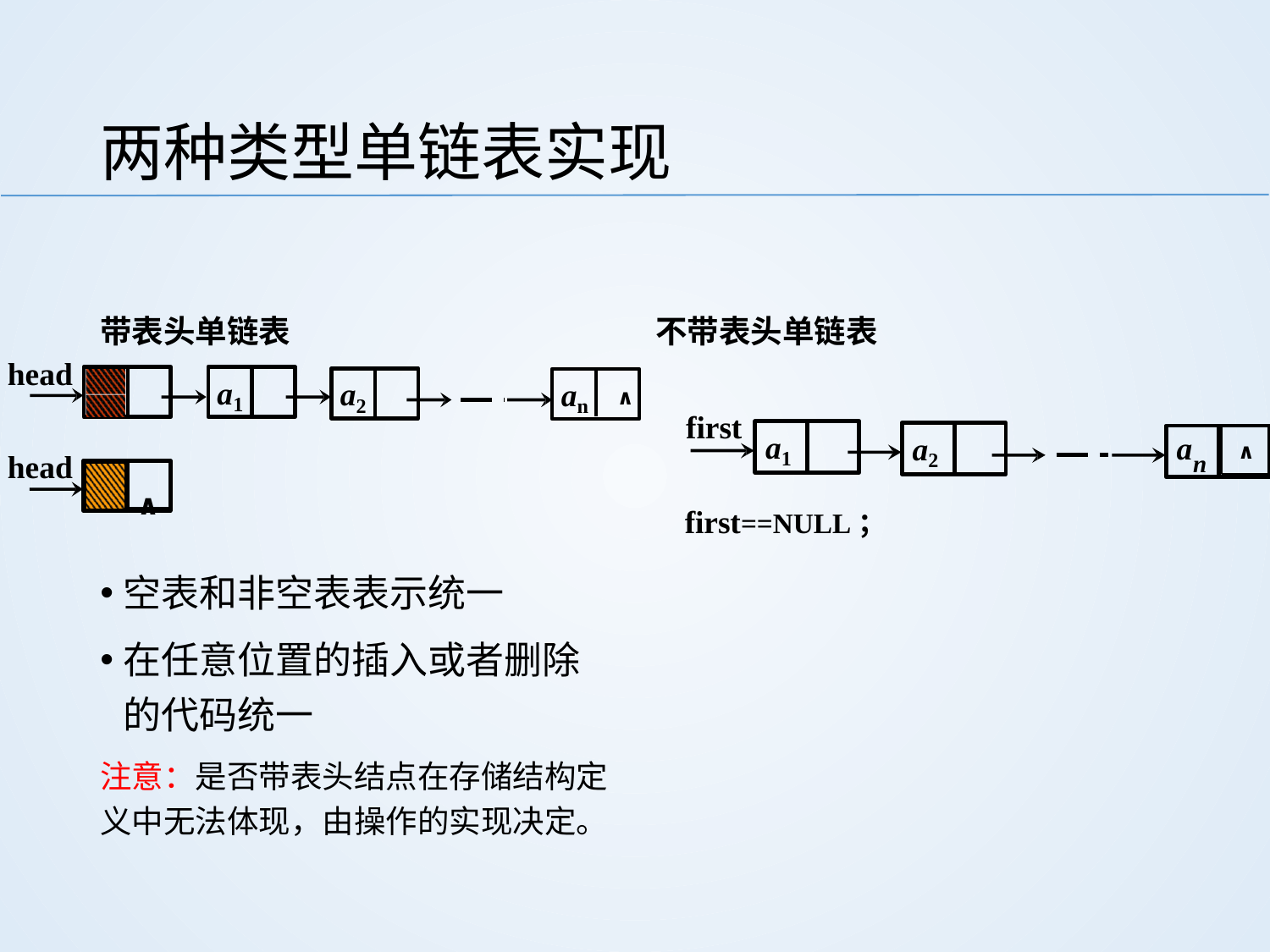

# 两种类型单链表实现
带表头单链表
不带表头单链表
head

a1
a2
an
∧

head

∧

空表和非空表表示统一
在任意位置的插入或者删除的代码统一
注意：是否带表头结点在存储结构定义中无法体现，由操作的实现决定。

first

a1
a2

a
∧

n

   first==NULL；